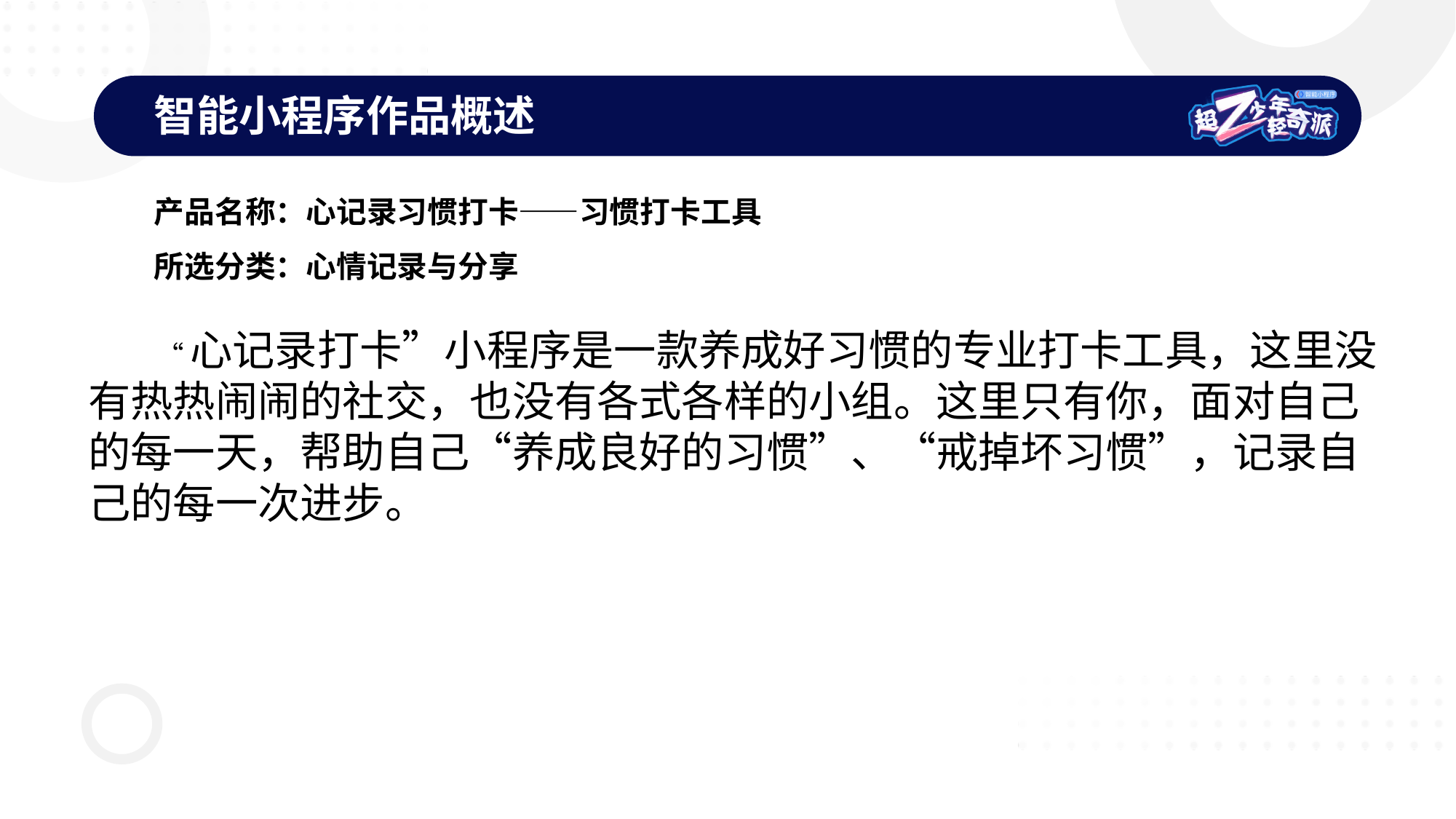

智能小程序作品概述

产品名称：心记录习惯打卡——习惯打卡工具
所选分类：心情记录与分享
           “心记录打卡”小程序是一款养成好习惯的专业打卡工具，这里没有热热闹闹的社交，也没有各式各样的小组。这里只有你，面对自己的每一天，帮助自己“养成良好的习惯”、“戒掉坏习惯”，记录自己的每一次进步。